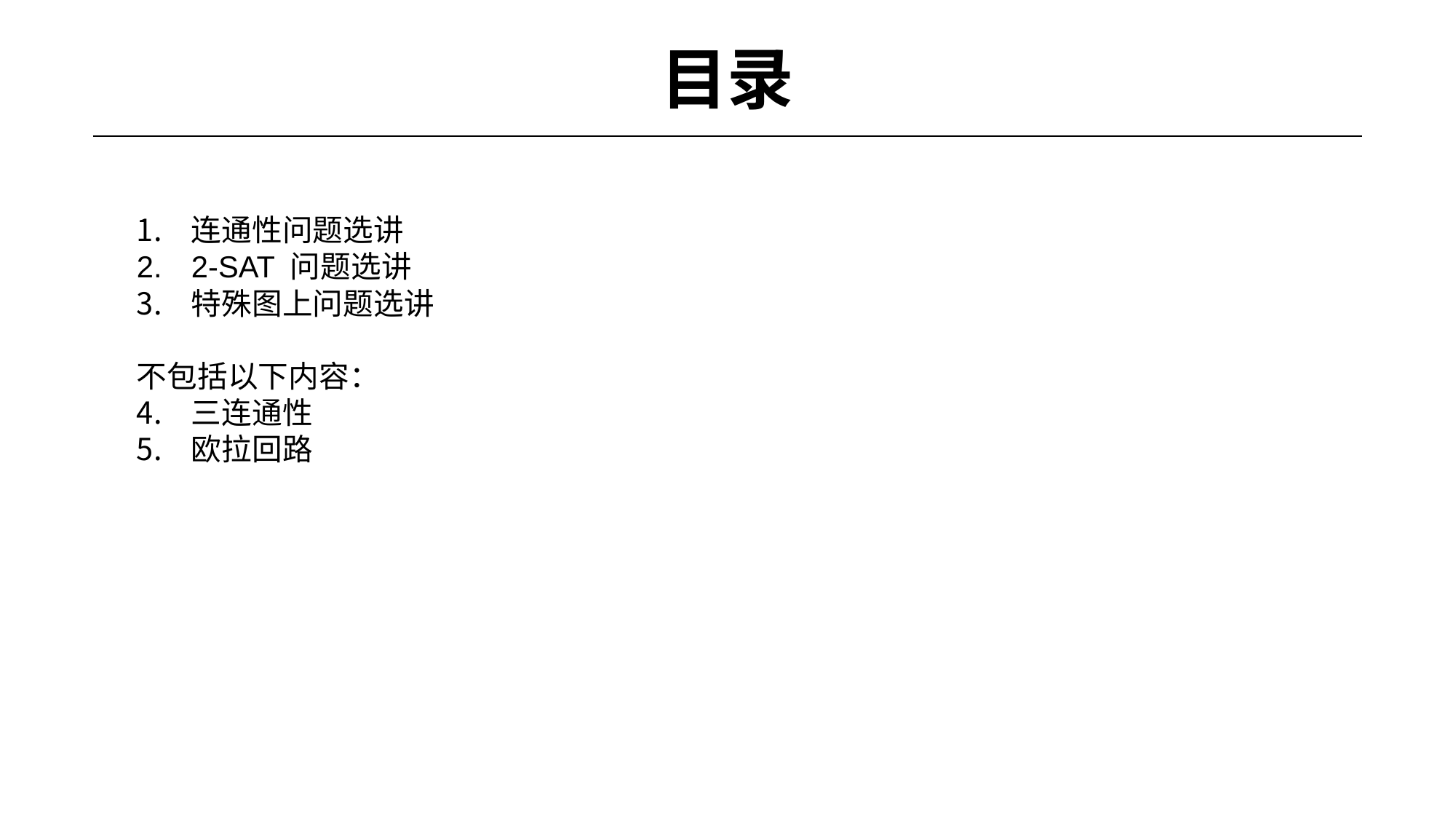

# 目录
连通性问题选讲
2-SAT 问题选讲
特殊图上问题选讲

不包括以下内容：
三连通性
欧拉回路